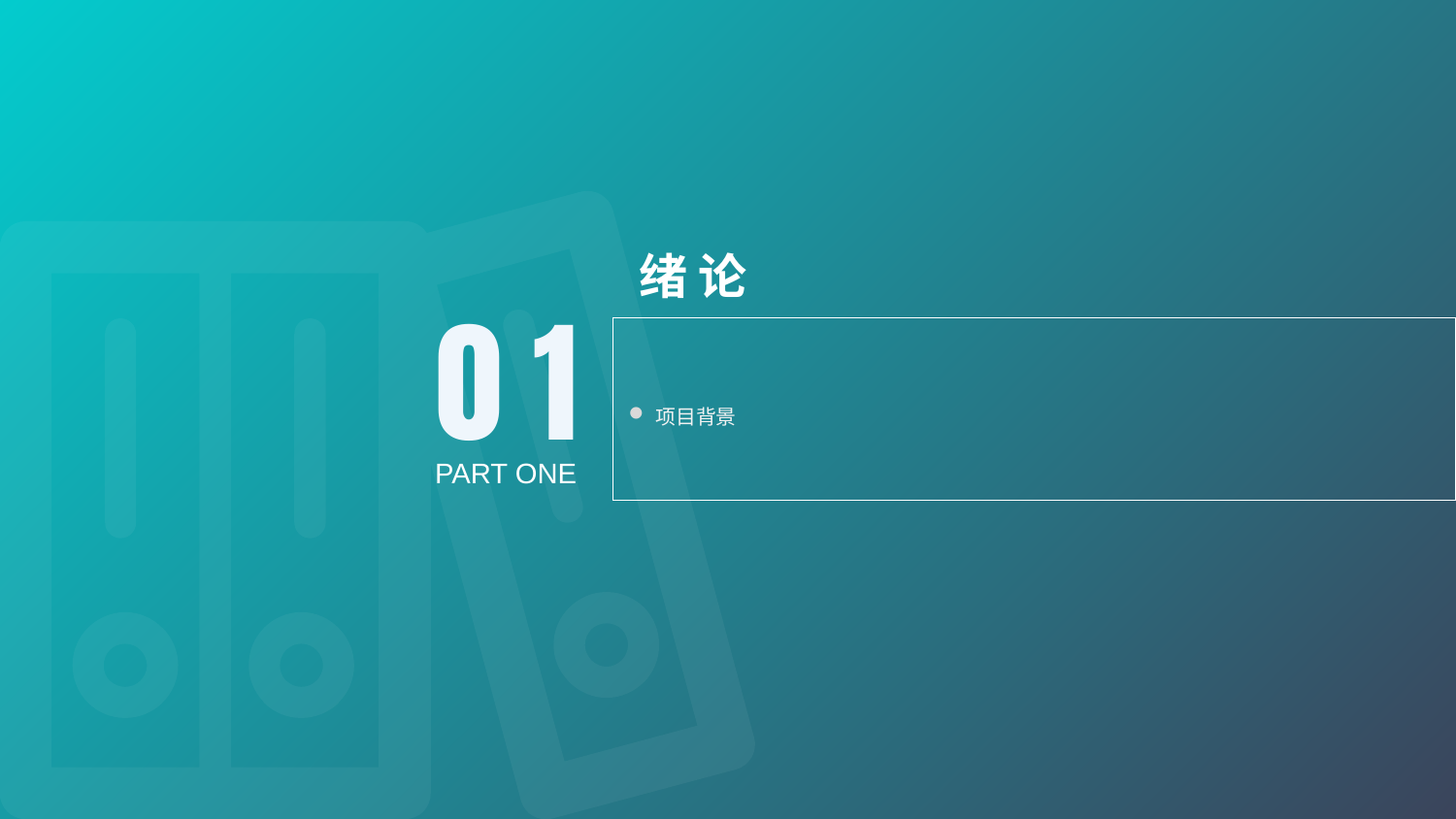

绪 论
0 1

项目背景
PART ONE